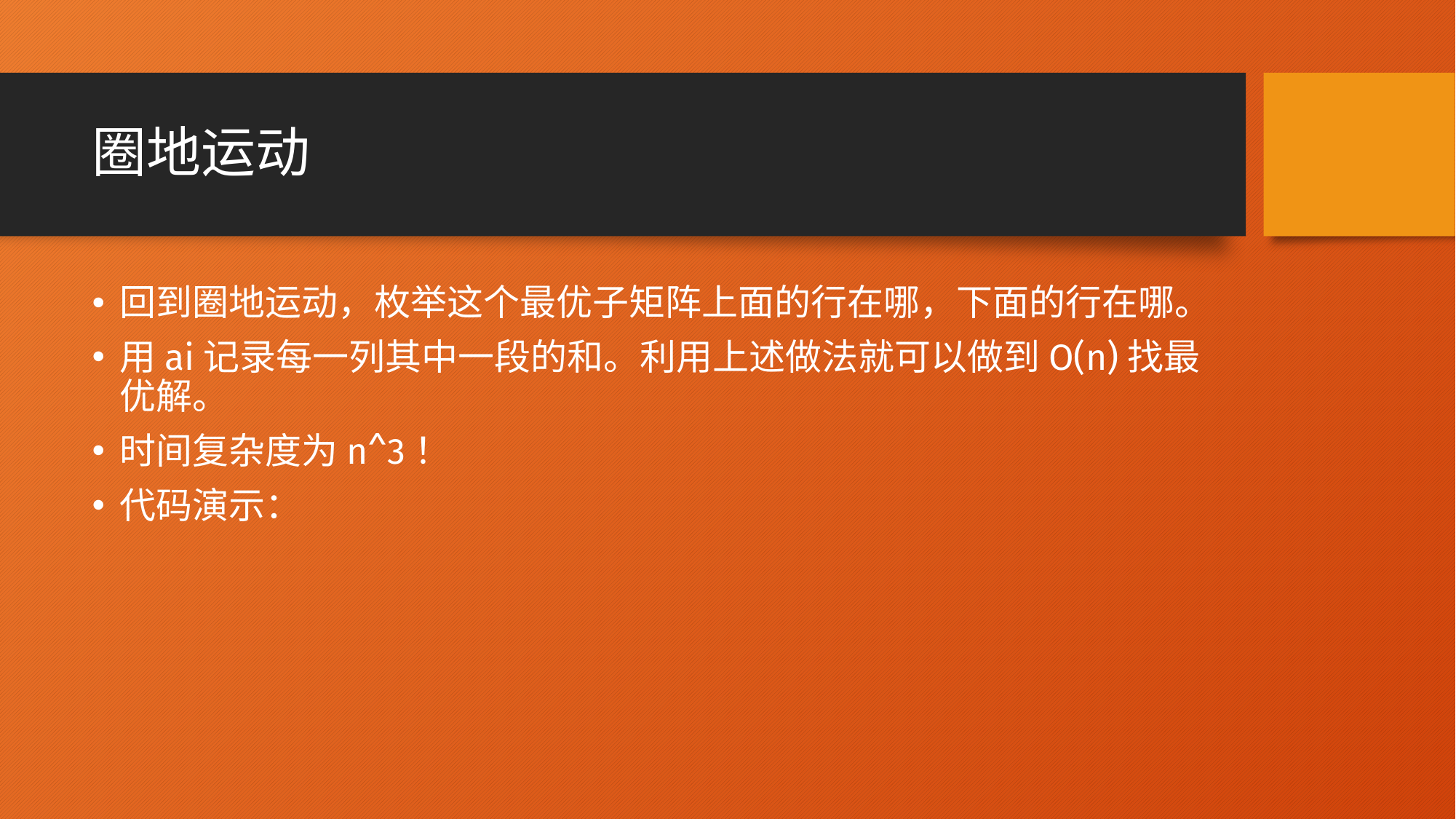

# 圈地运动
回到圈地运动，枚举这个最优子矩阵上面的行在哪，下面的行在哪。
用ai记录每一列其中一段的和。利用上述做法就可以做到O(n)找最优解。
时间复杂度为n^3！
代码演示：